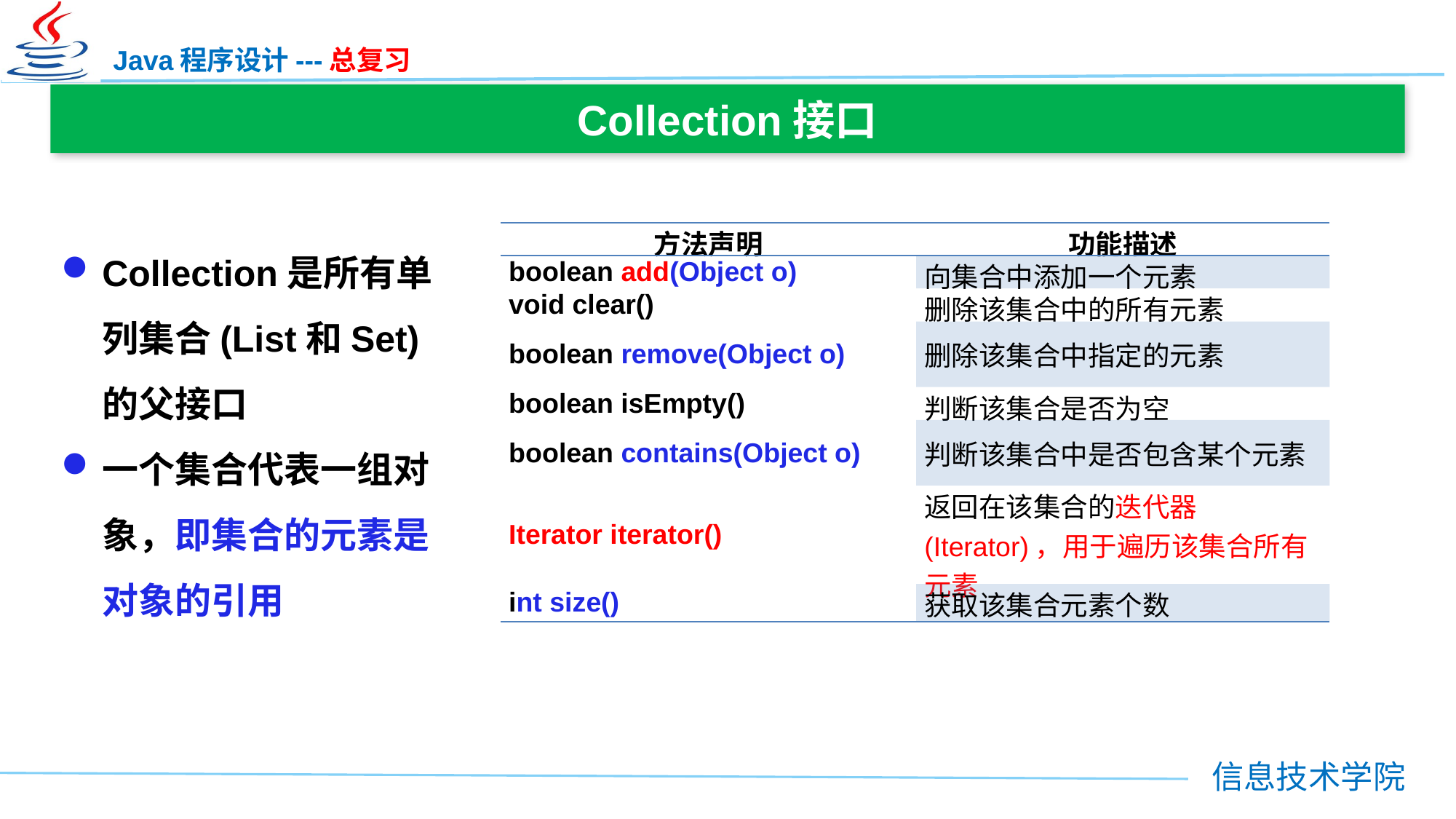

Collection接口
Collection是所有单列集合(List和Set)的父接口
一个集合代表一组对象，即集合的元素是对象的引用
| 方法声明 | 功能描述 |
| --- | --- |
| boolean add(Object o) | 向集合中添加一个元素 |
| void clear() | 删除该集合中的所有元素 |
| boolean remove(Object o) | 删除该集合中指定的元素 |
| boolean isEmpty() | 判断该集合是否为空 |
| boolean contains(Object o) | 判断该集合中是否包含某个元素 |
| Iterator iterator() | 返回在该集合的迭代器(Iterator)，用于遍历该集合所有元素 |
| int size() | 获取该集合元素个数 |